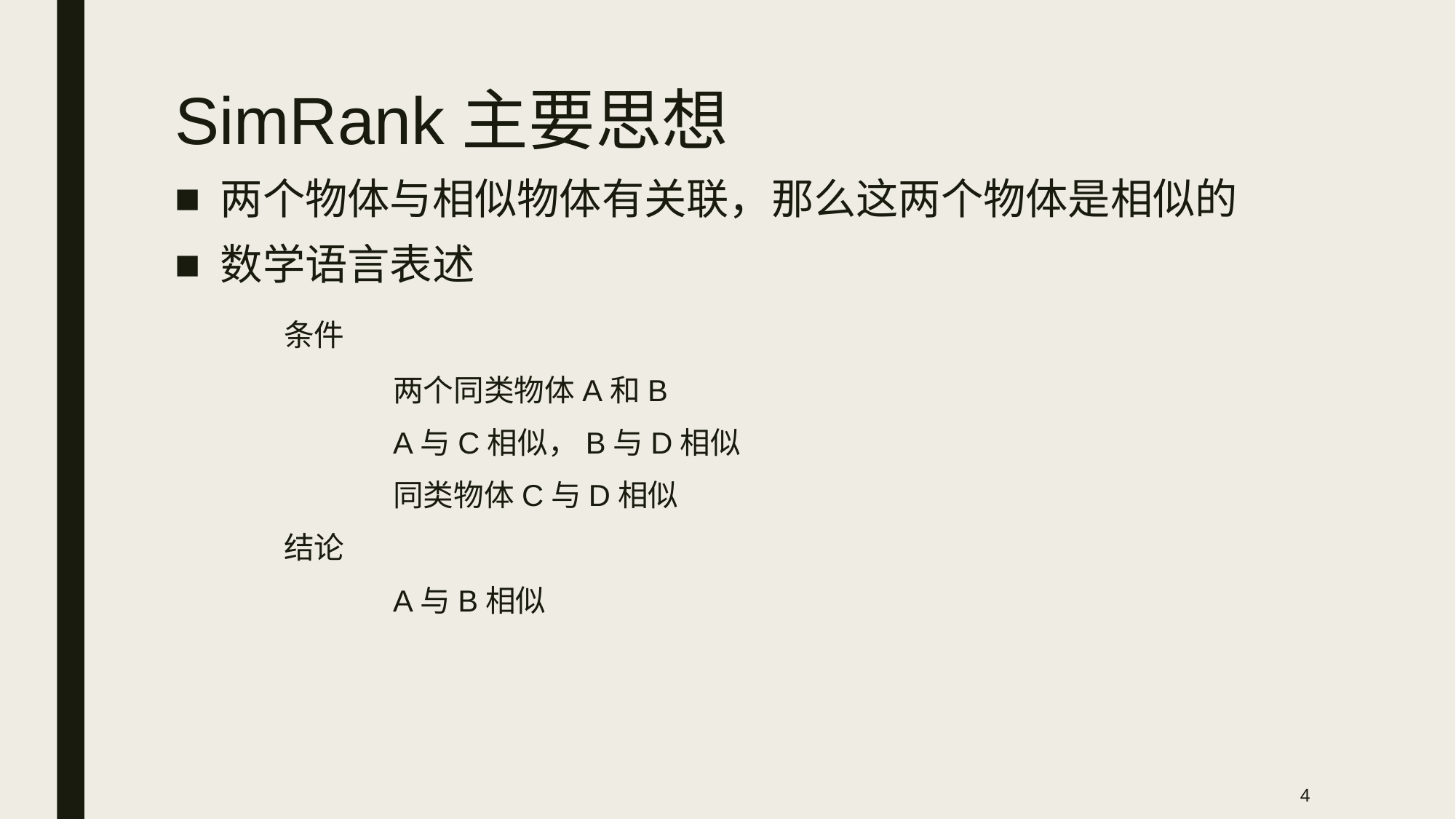

# SimRank主要思想
两个物体与相似物体有关联，那么这两个物体是相似的
数学语言表述
	条件
		两个同类物体A和B
		A与C相似，B与D相似
		同类物体C与D相似
	结论
		A与B相似

4